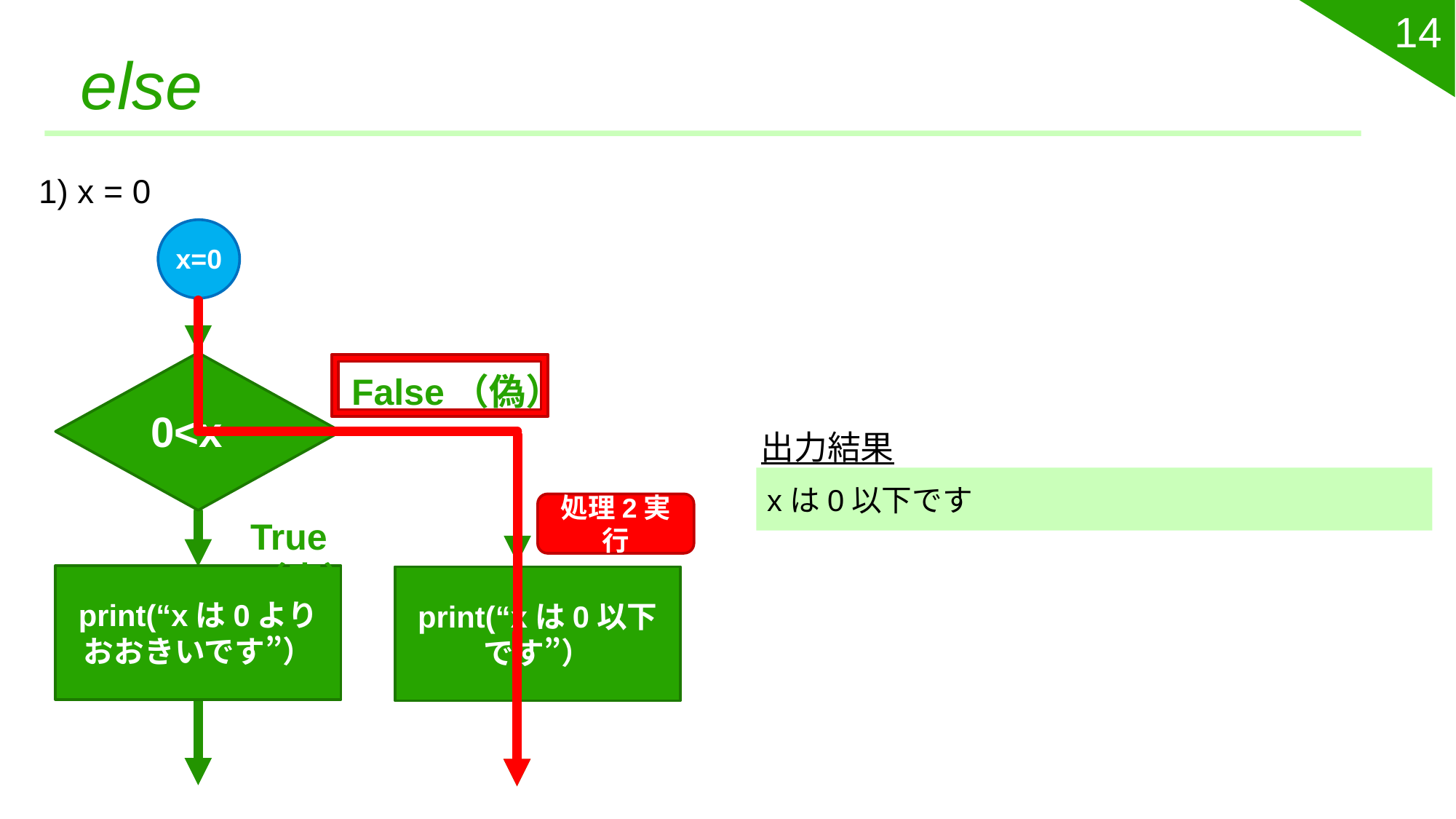

14
# else
1) x = 0

x=0

False（偽）
0<x
出力結果
xは0以下です
処理2実行
True（真）
print(“xは0よりおおきいです”）
print(“xは0以下です”）